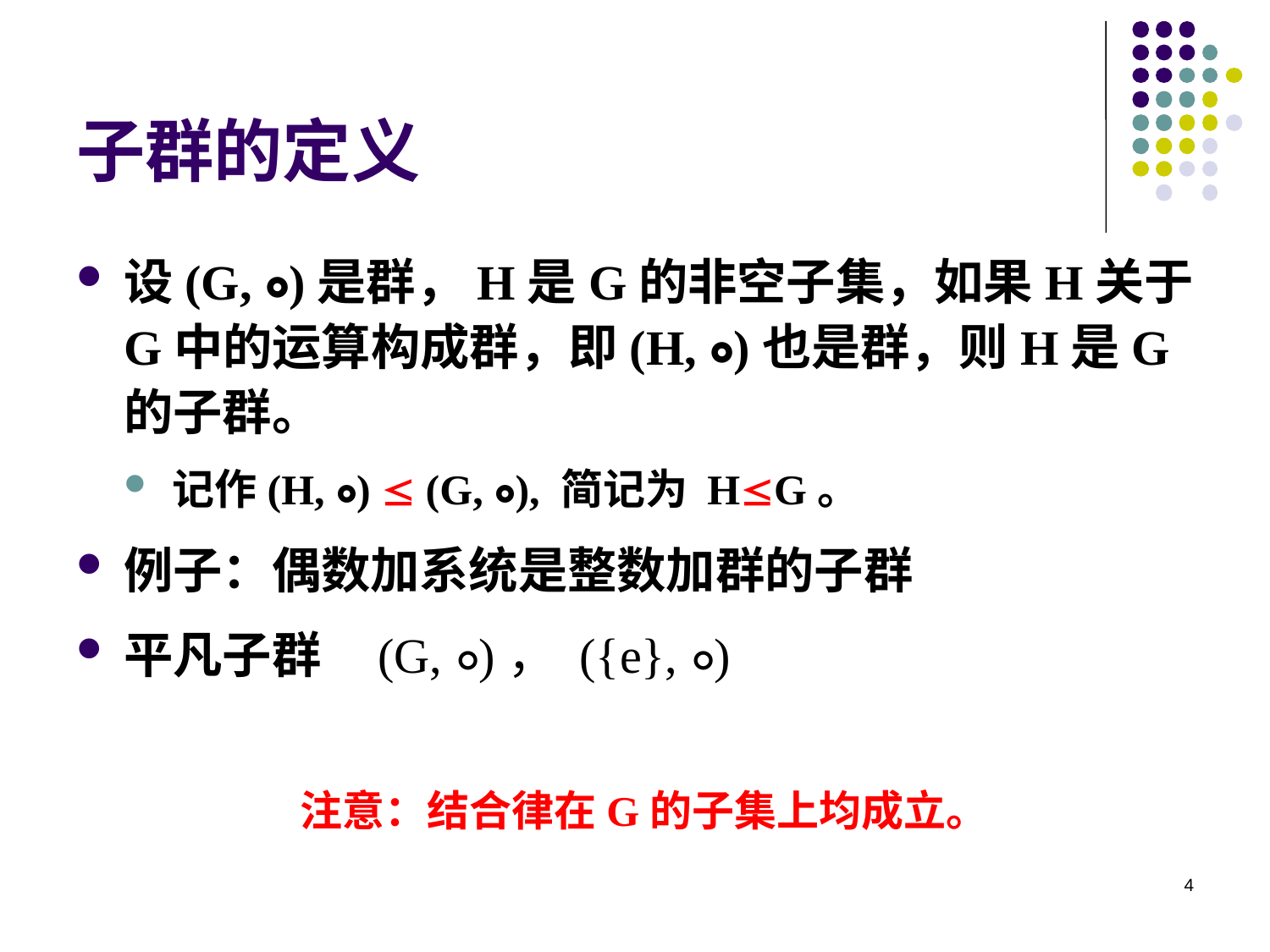

# 子群的定义
设(G,   ⃘)是群，H是G的非空子集，如果H关于G中的运算构成群，即(H,   ⃘)也是群，则H是G的子群。
记作(H,   ⃘) ≤ (G,   ⃘), 简记为 H≤G。
例子：偶数加系统是整数加群的子群
平凡子群    (G,   ⃘)， ({e},   ⃘)

注意：结合律在G的子集上均成立。
4